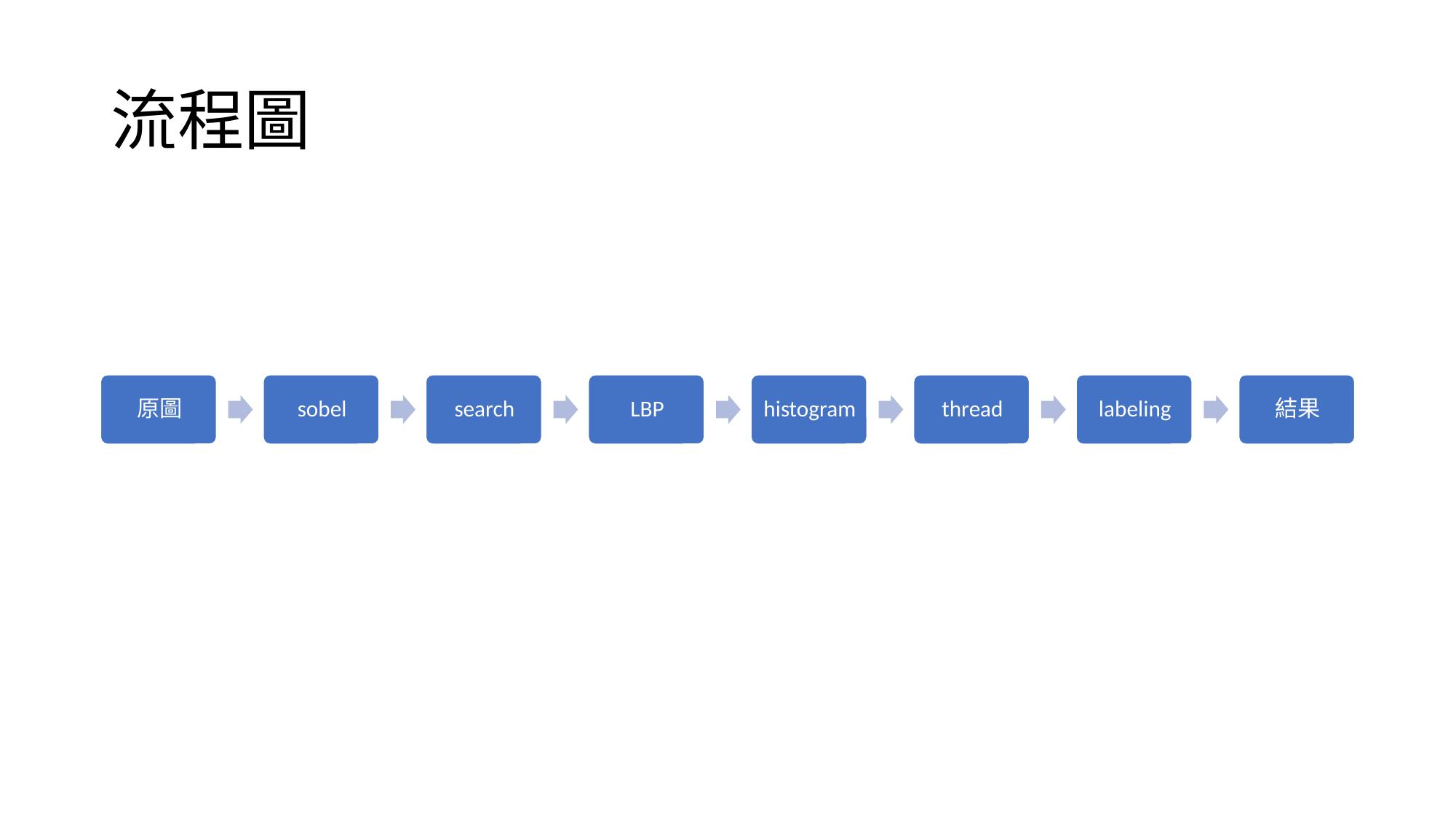

# 流程圖
原圖

sobel

search

LBP

histogram

thread

labeling

結果